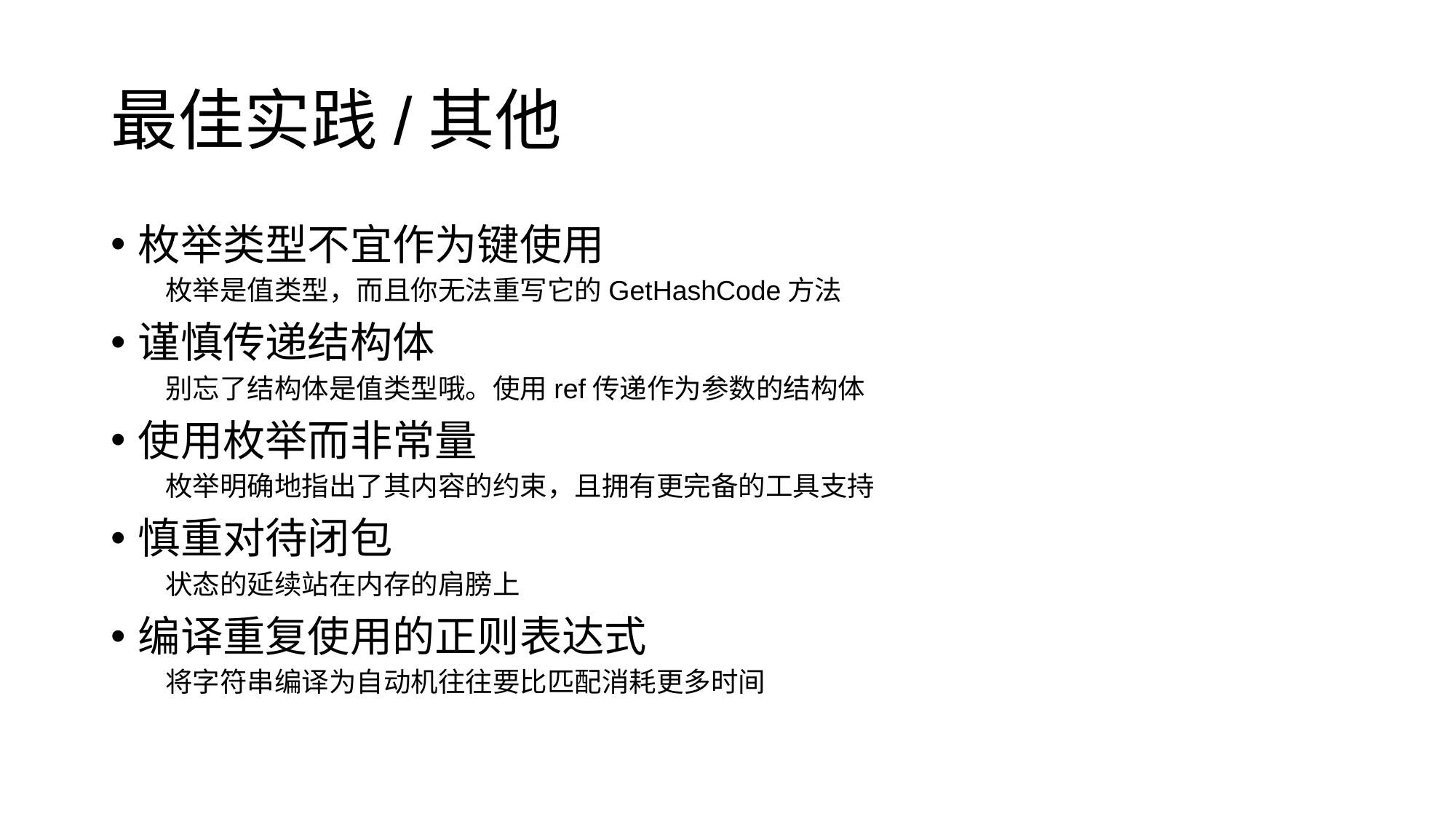

# 最佳实践/其他
枚举类型不宜作为键使用
枚举是值类型，而且你无法重写它的GetHashCode方法
谨慎传递结构体
别忘了结构体是值类型哦。使用ref传递作为参数的结构体
使用枚举而非常量
枚举明确地指出了其内容的约束，且拥有更完备的工具支持
慎重对待闭包
状态的延续站在内存的肩膀上
编译重复使用的正则表达式
将字符串编译为自动机往往要比匹配消耗更多时间